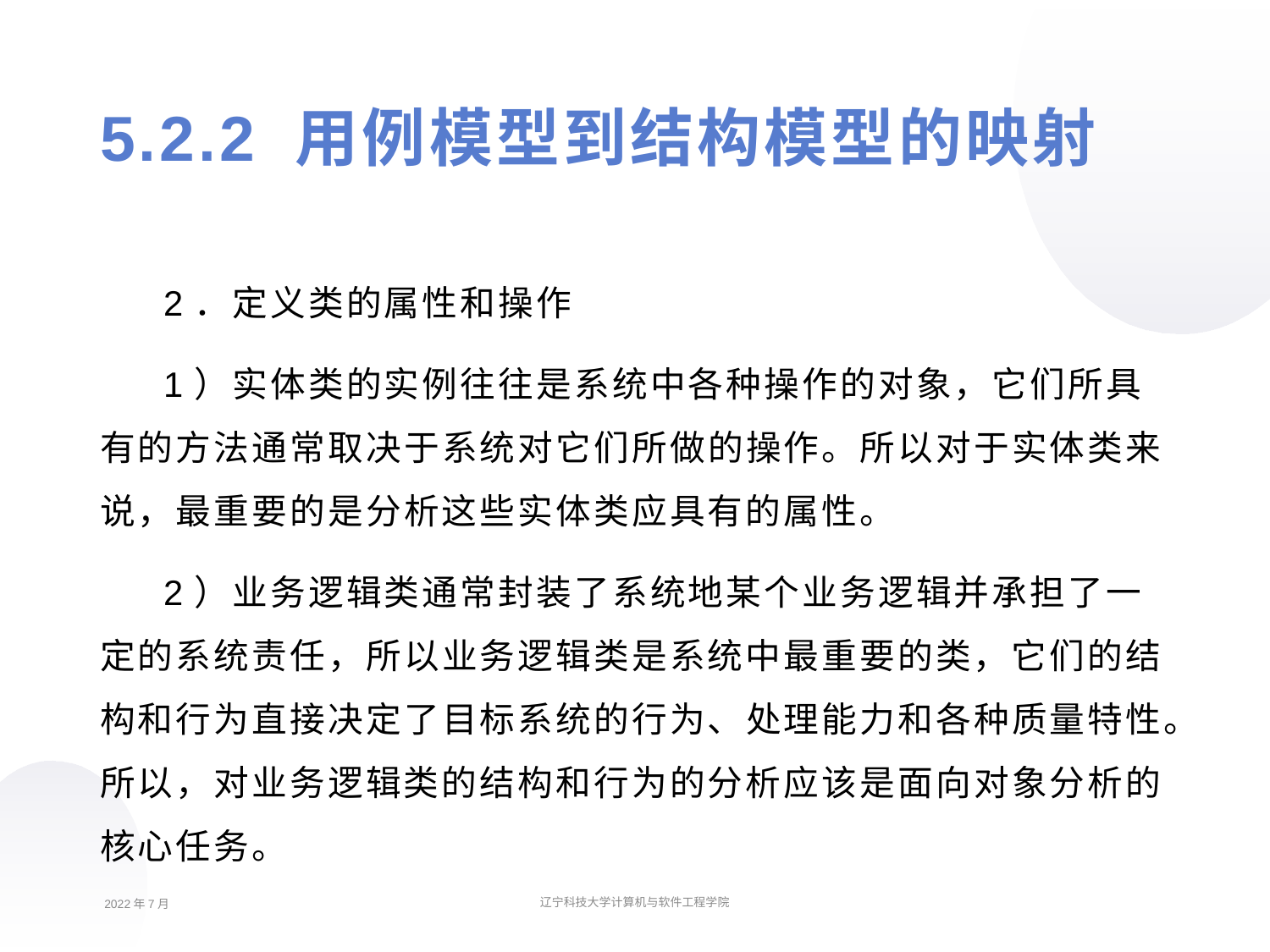

5.2.2 用例模型到结构模型的映射
2．定义类的属性和操作
1）实体类的实例往往是系统中各种操作的对象，它们所具有的方法通常取决于系统对它们所做的操作。所以对于实体类来说，最重要的是分析这些实体类应具有的属性。
2）业务逻辑类通常封装了系统地某个业务逻辑并承担了一定的系统责任，所以业务逻辑类是系统中最重要的类，它们的结构和行为直接决定了目标系统的行为、处理能力和各种质量特性。所以，对业务逻辑类的结构和行为的分析应该是面向对象分析的核心任务。

2022年7月
辽宁科技大学计算机与软件工程学院
69